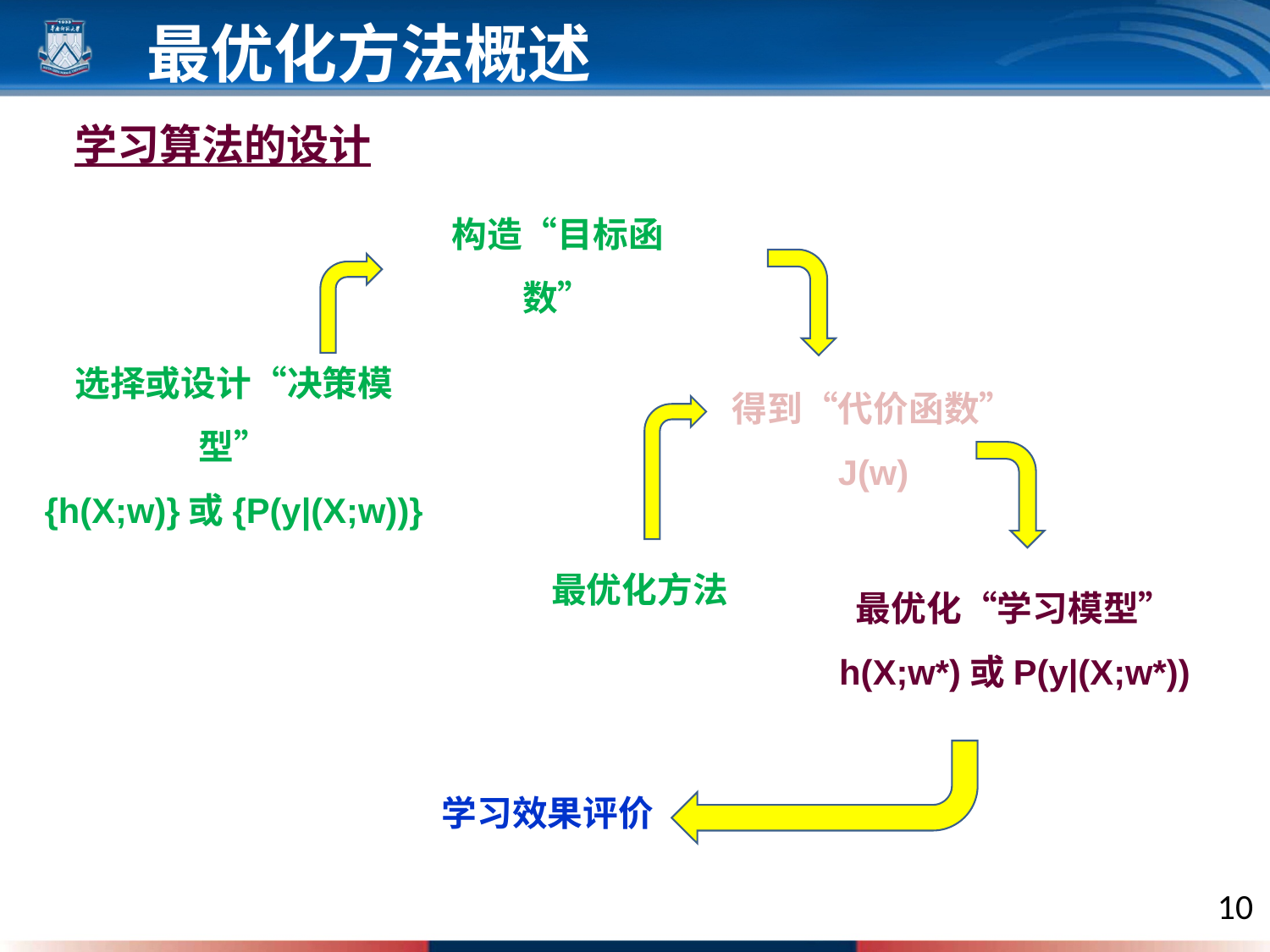

最优化方法概述
学习算法的设计
构造“目标函数”

得到“代价函数”
J(w)
选择或设计“决策模型”
{h(X;w)}或{P(y|(X;w))}

最优化方法
最优化“学习模型”
h(X;w*)或P(y|(X;w*))

学习效果评价